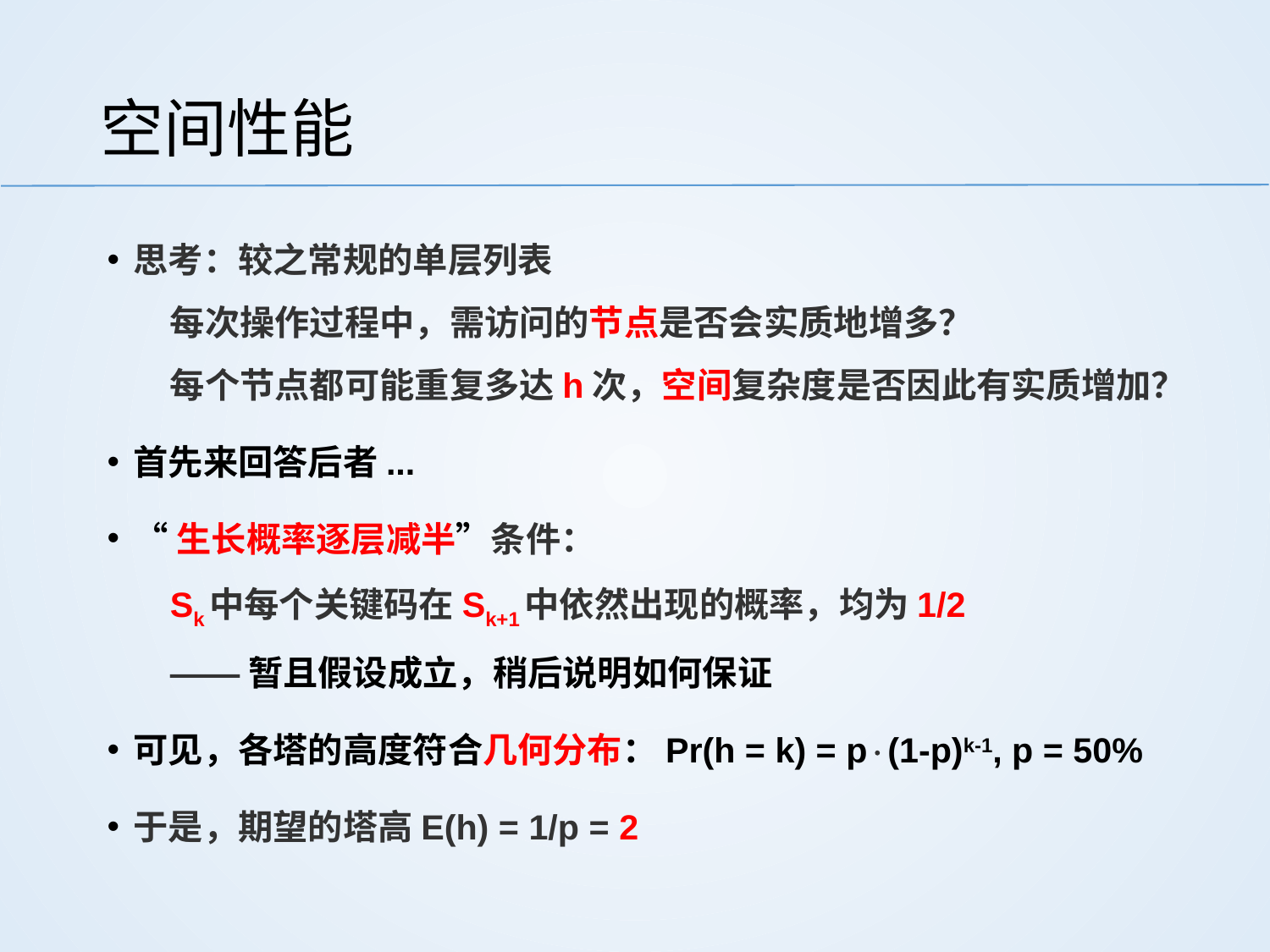

# 空间性能
思考：较之常规的单层列表
	每次操作过程中，需访问的节点是否会实质地增多？
	每个节点都可能重复多达h次，空间复杂度是否因此有实质增加？
首先来回答后者...
“生长概率逐层减半”条件：
	Sk中每个关键码在Sk+1中依然出现的概率，均为1/2
	——暂且假设成立，稍后说明如何保证
可见，各塔的高度符合几何分布：Pr(h = k) = p⋅(1-p)k-1, p = 50%
于是，期望的塔高E(h) = 1/p = 2